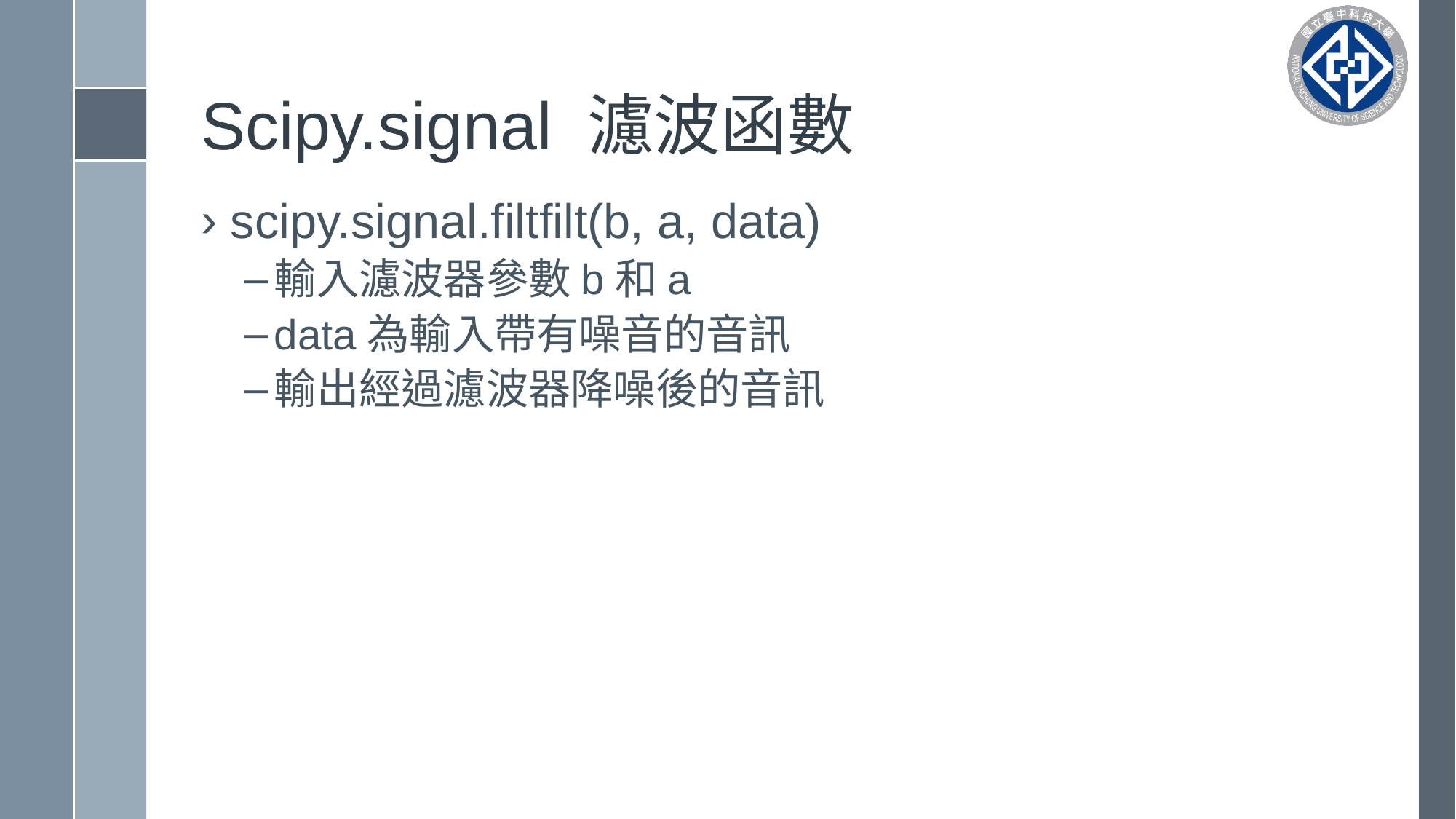

# Scipy.signal 濾波函數
scipy.signal.filtfilt(b, a, data)
輸入濾波器參數b和a
data為輸入帶有噪音的音訊
輸出經過濾波器降噪後的音訊